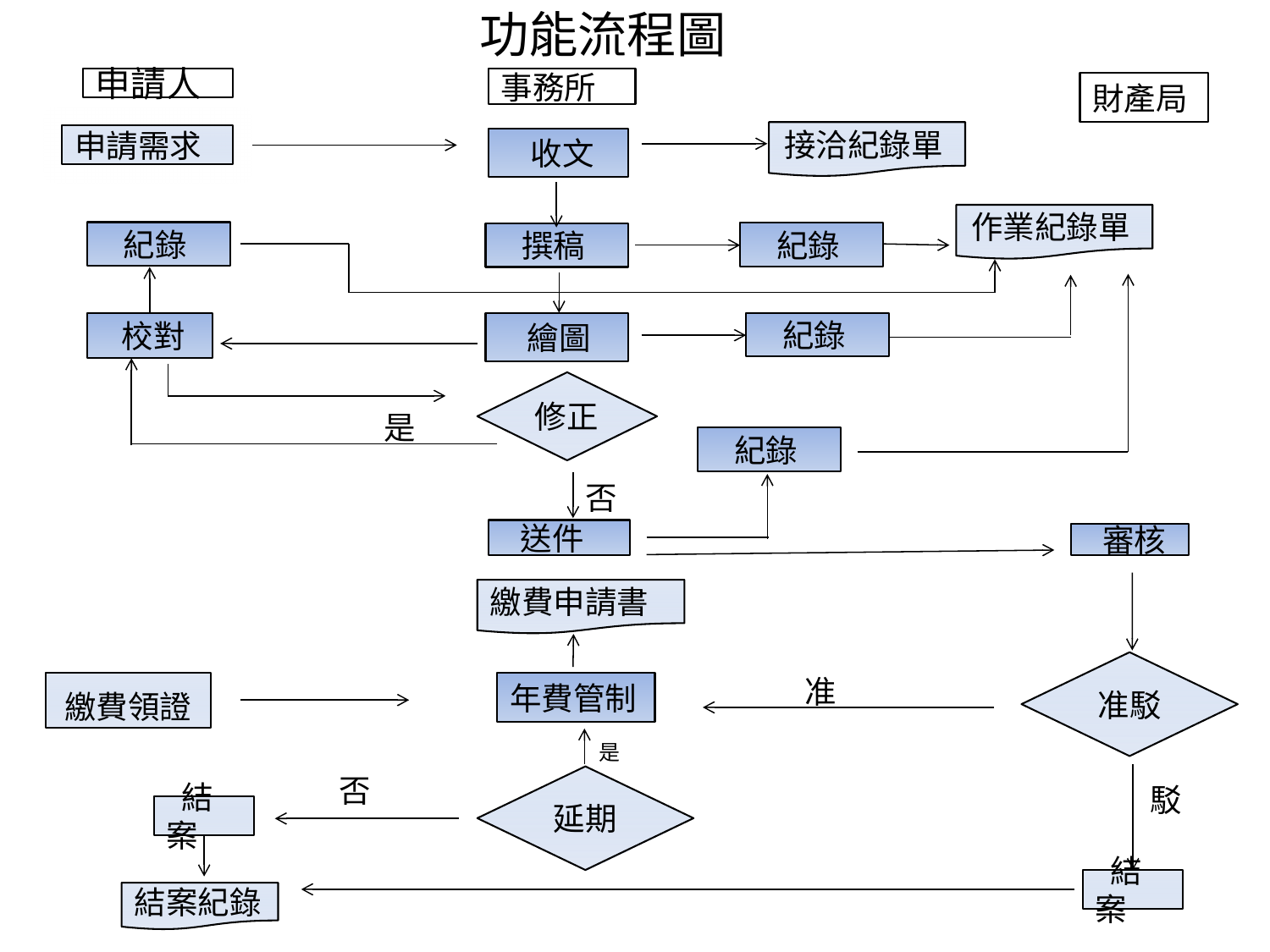

# 功能流程圖
申請人
事務所
財產局

接洽紀錄單

申請需求

   收文

    撰稿

  校對

   繪圖

修正
是
否
	   送件

   審核

繳費申請書

年費管制

准駁
准
繳費領證

是
否
延期

 結案

結案紀錄
作業紀錄單

    紀錄

    紀錄

    紀錄

    紀錄

駁

 結案